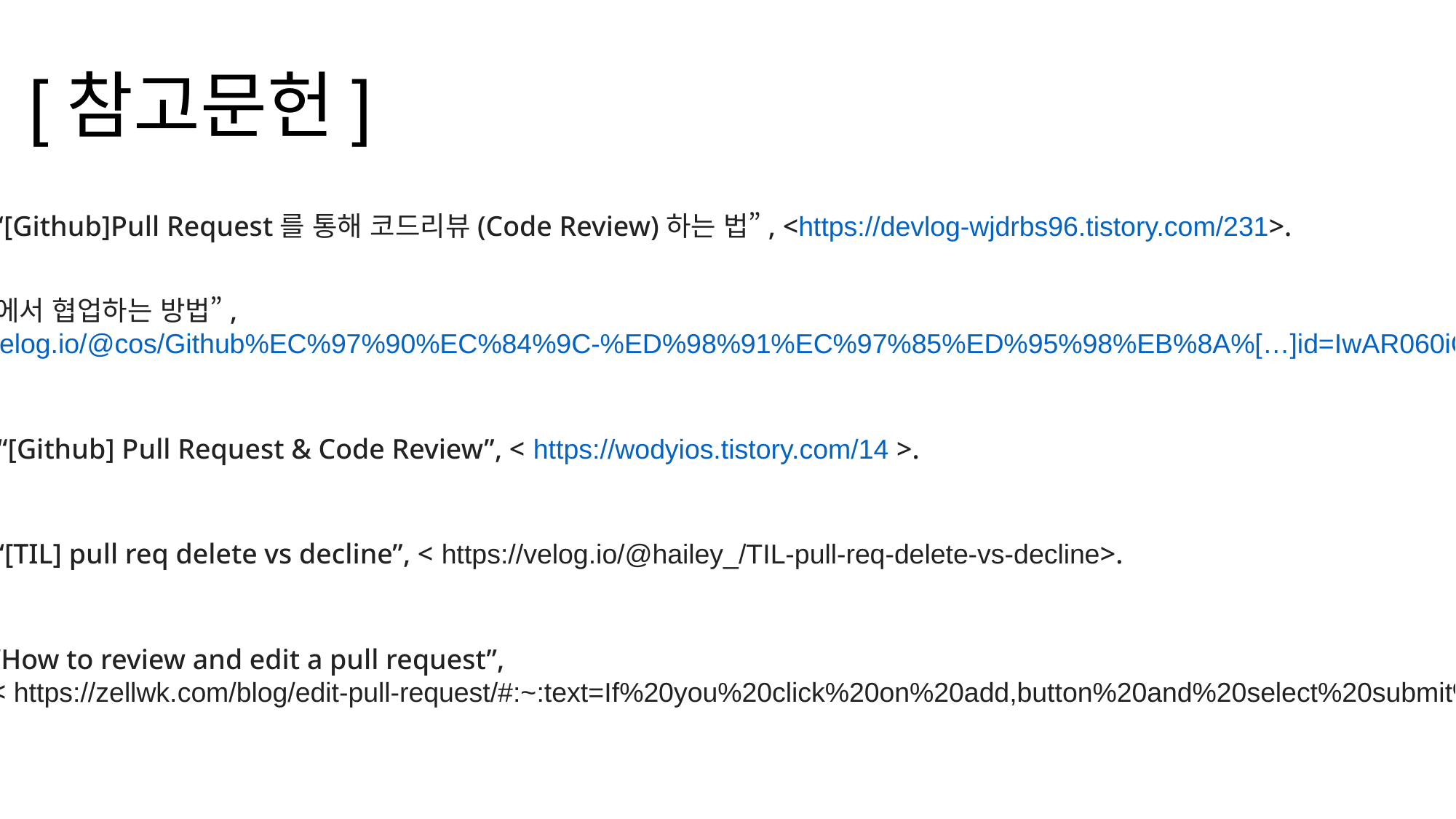

[참고문헌]
“[Github]Pull Request를 통해 코드리뷰(Code Review)하는 법”, <https://devlog-wjdrbs96.tistory.com/231>.
“Github에서 협업하는 방법”,
<https://velog.io/@cos/Github%EC%97%90%EC%84%9C-%ED%98%91%EC%97%85%ED%95%98%EB%8A%[…]id=IwAR060iCbkiNdpoeISC_aY2lJtCZ2TDA1QeZzYbKiQJkN328gfOaTc1pS18M>.
“[Github] Pull Request & Code Review”, < https://wodyios.tistory.com/14 >.
“[TIL] pull req delete vs decline”, < https://velog.io/@hailey_/TIL-pull-req-delete-vs-decline>.
“How to review and edit a pull request”,
< https://zellwk.com/blog/edit-pull-request/#:~:text=If%20you%20click%20on%20add,button%20and%20select%20submit%20review>.